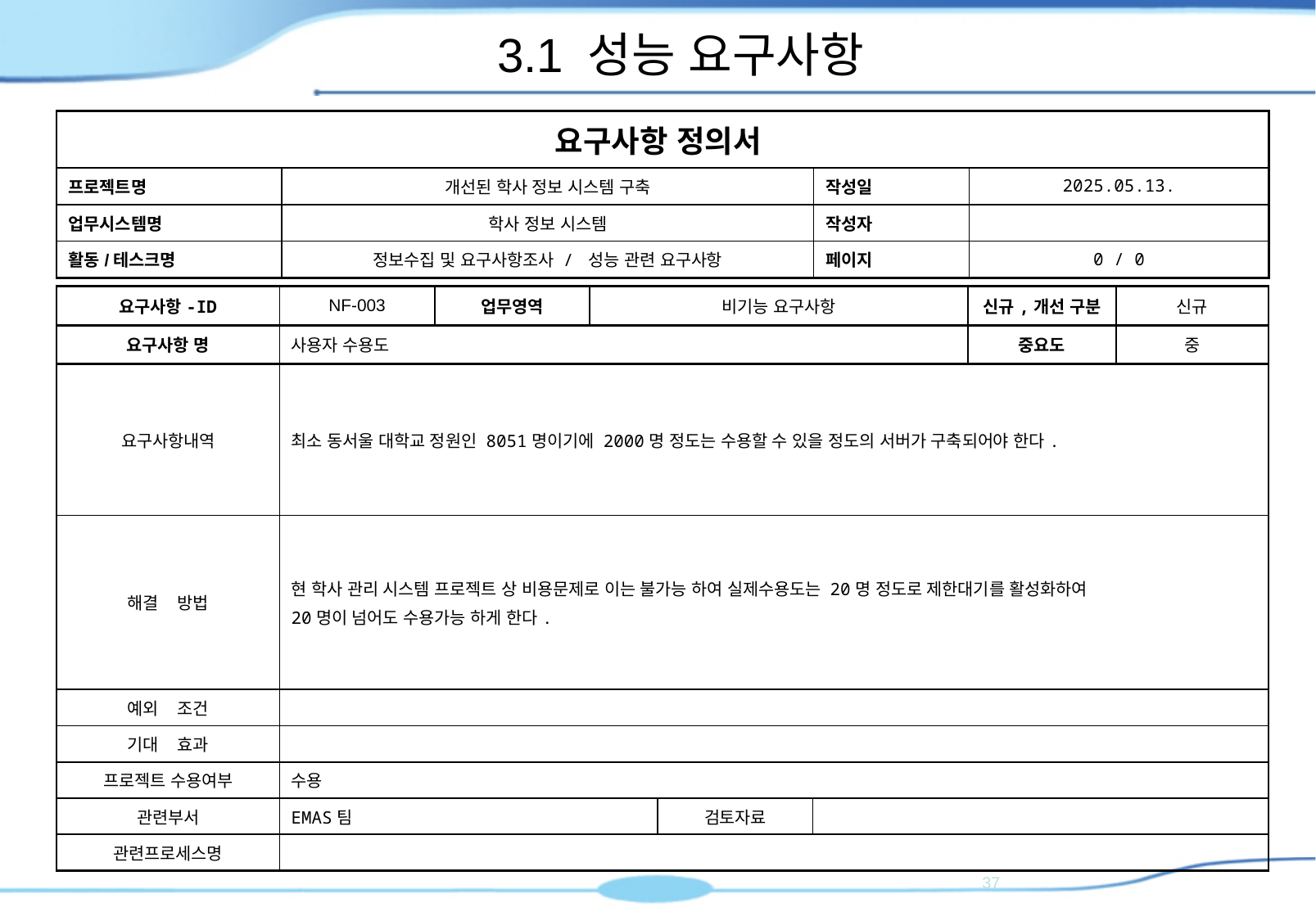

# 3.1 성능 요구사항
| 요구사항 정의서 |  |  |  |
| --- | --- | --- | --- |
| 프로젝트명 | 개선된 학사 정보 시스템 구축 | 작성일 | 2025.05.13. |
| 업무시스템명 | 학사 정보 시스템 | 작성자 |  |
| 활동/테스크명 | 정보수집 및 요구사항조사 / 성능 관련 요구사항 | 페이지 | 0 / 0 |
| 요구사항-ID | NF-003 | 업무영역 | 비기능 요구사항 |  |  | 신규,개선 구분 | 신규 |
| --- | --- | --- | --- | --- | --- | --- | --- |
| 요구사항 명 | 사용자 수용도 |  |  |  |  | 중요도 | 중 |
| 요구사항내역 | 최소 동서울 대학교 정원인 8051명이기에 2000명 정도는 수용할 수 있을 정도의 서버가 구축되어야 한다. |  |  |  |  |  |  |
| 해결 방법 | 현 학사 관리 시스템 프로젝트 상 비용문제로 이는 불가능 하여 실제수용도는 20명 정도로 제한대기를 활성화하여 20명이 넘어도 수용가능 하게 한다. |  |  |  |  |  |  |
| 예외 조건 |  |  |  |  |  |  |  |
| 기대 효과 |  |  |  |  |  |  |  |
| 프로젝트 수용여부 | 수용 |  |  |  |  |  |  |
| 관련부서 | EMAS팀 |  |  | 검토자료 |  |  |  |
| 관련프로세스명 |  |  |  |  |  |  |  |
37